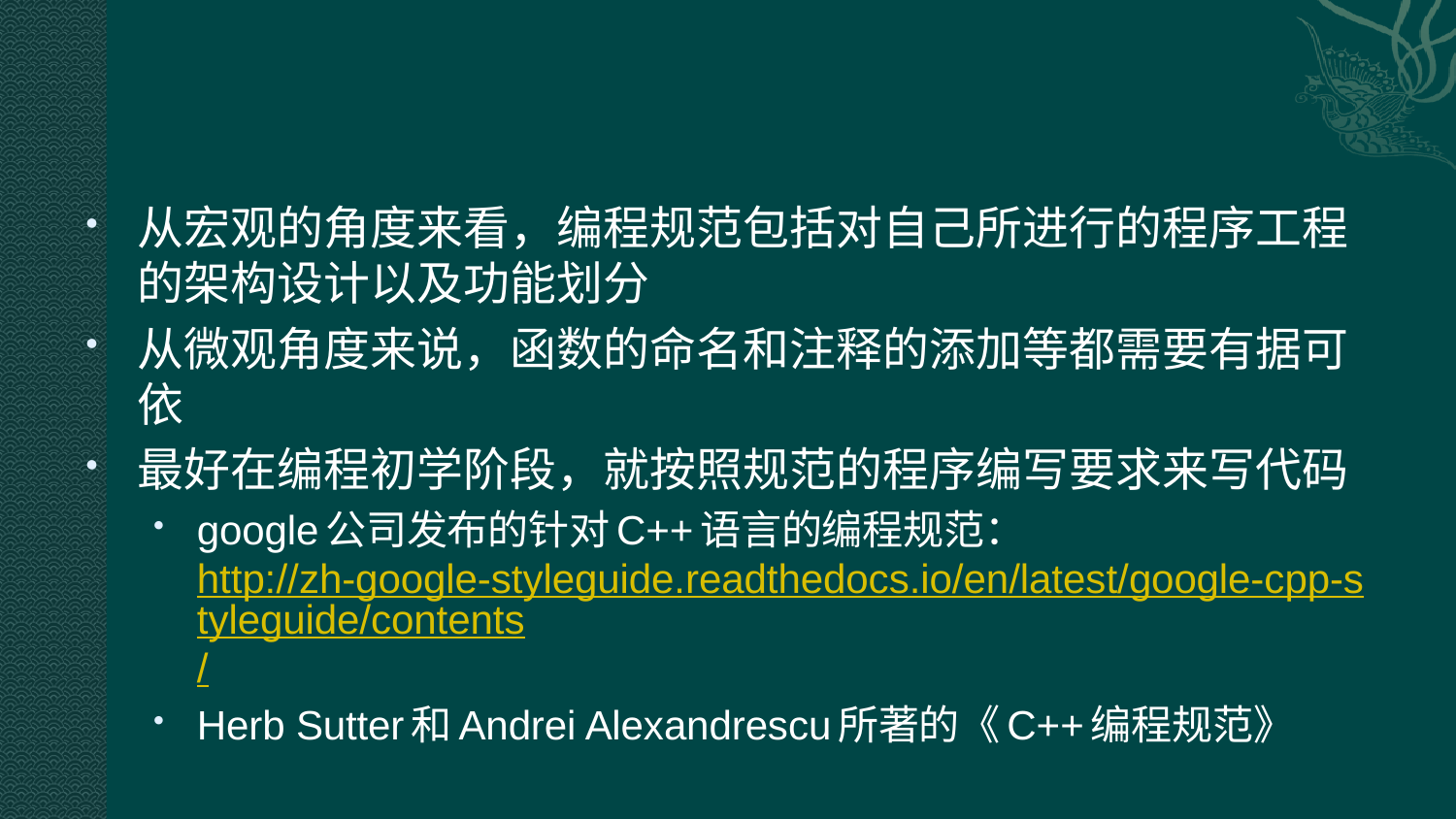

#
从宏观的角度来看，编程规范包括对自己所进行的程序工程的架构设计以及功能划分
从微观角度来说，函数的命名和注释的添加等都需要有据可依
最好在编程初学阶段，就按照规范的程序编写要求来写代码
google公司发布的针对C++语言的编程规范：http://zh-google-styleguide.readthedocs.io/en/latest/google-cpp-styleguide/contents/
Herb Sutter和Andrei Alexandrescu所著的《C++编程规范》